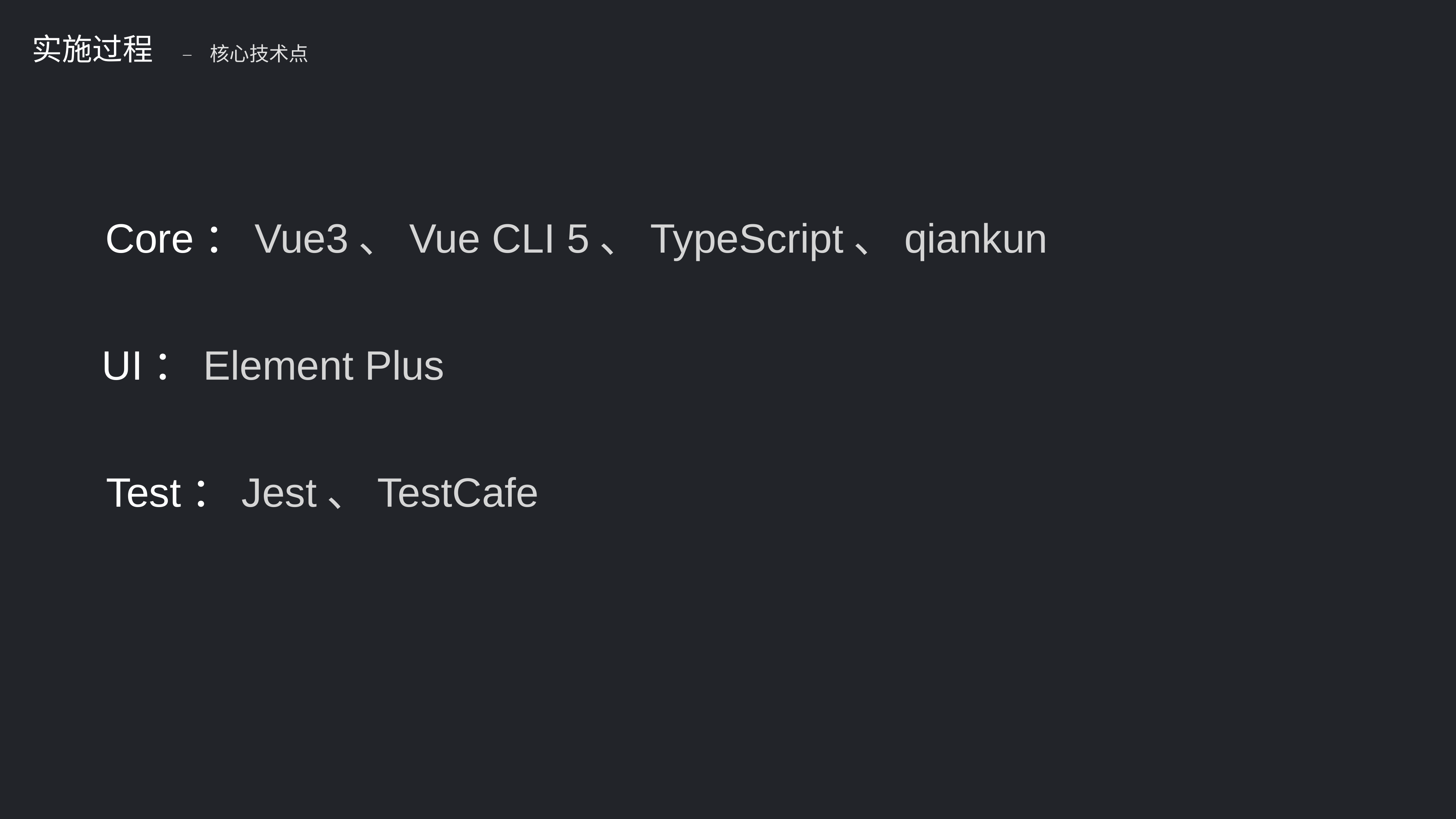

实施过程
- 核心技术点
Core：Vue3、Vue CLI 5、TypeScript、qiankun
UI：Element Plus
Test：Jest、TestCafe